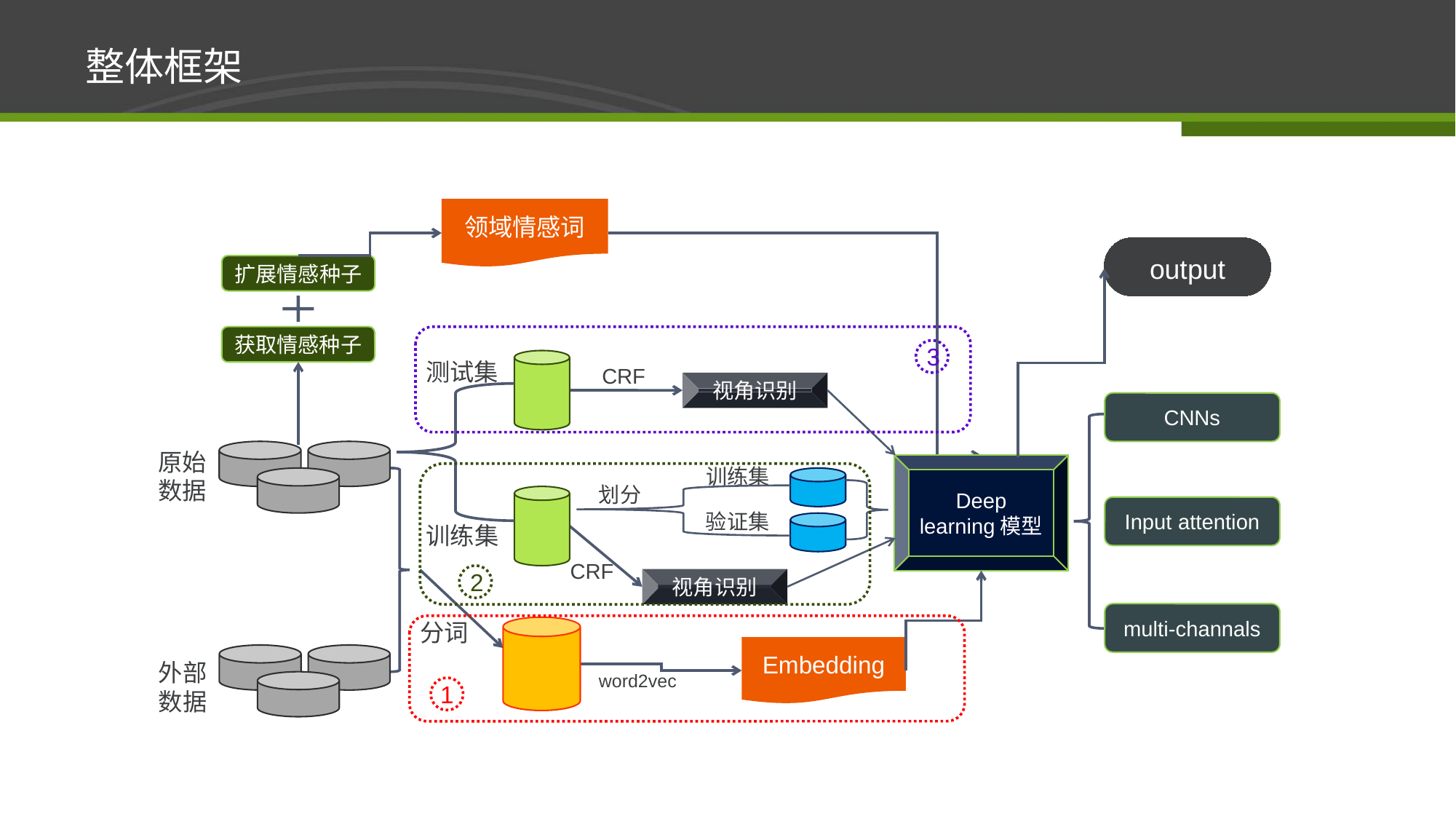

# 整体框架
领域情感词
扩展情感种子

获取情感种子
原始数据

外部数据
测试集

训练集

CRF
划分

CRF

视角识别
Deep learning模型
训练集

验证集

视角识别
Embedding
word2vec
CNNs

Input attention
multi-channals

output

3

2

1

视角识别
分词